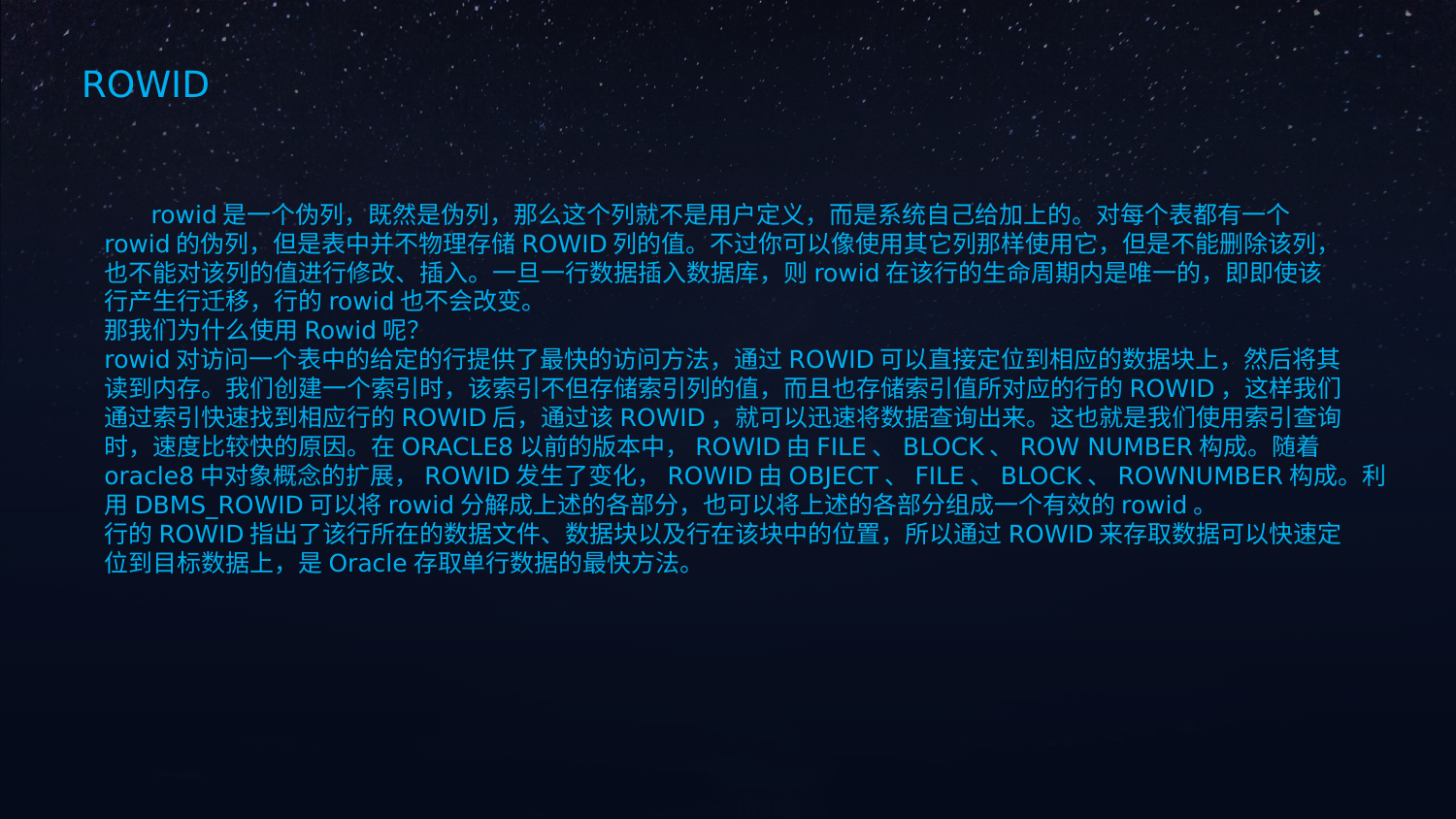

ROWID
      rowid是一个伪列，既然是伪列，那么这个列就不是用户定义，而是系统自己给加上的。对每个表都有一个
rowid的伪列，但是表中并不物理存储ROWID列的值。不过你可以像使用其它列那样使用它，但是不能删除该列，
也不能对该列的值进行修改、插入。一旦一行数据插入数据库，则rowid在该行的生命周期内是唯一的，即即使该
行产生行迁移，行的rowid也不会改变。
那我们为什么使用Rowid呢？
rowid对访问一个表中的给定的行提供了最快的访问方法，通过ROWID可以直接定位到相应的数据块上，然后将其
读到内存。我们创建一个索引时，该索引不但存储索引列的值，而且也存储索引值所对应的行的ROWID，这样我们
通过索引快速找到相应行的ROWID后，通过该ROWID，就可以迅速将数据查询出来。这也就是我们使用索引查询
时，速度比较快的原因。在ORACLE8以前的版本中，ROWID由FILE、BLOCK、ROW NUMBER构成。随着
oracle8中对象概念的扩展，ROWID发生了变化，ROWID由OBJECT、FILE、BLOCK、ROWNUMBER构成。利
用DBMS_ROWID可以将rowid分解成上述的各部分，也可以将上述的各部分组成一个有效的rowid。
行的ROWID指出了该行所在的数据文件、数据块以及行在该块中的位置，所以通过ROWID来存取数据可以快速定
位到目标数据上，是Oracle存取单行数据的最快方法。